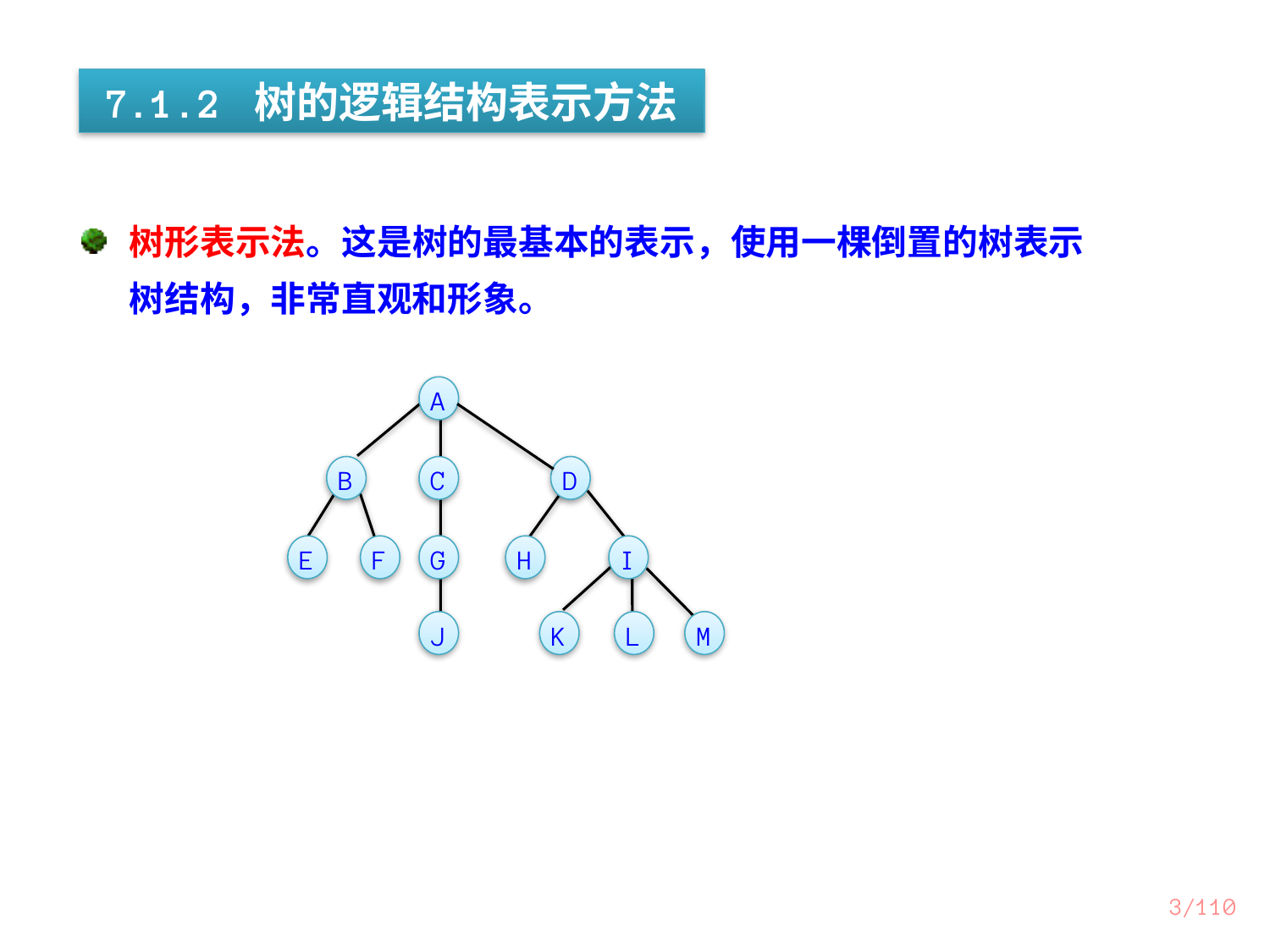

7.1.2 树的逻辑结构表示方法
树形表示法。这是树的最基本的表示，使用一棵倒置的树表示树结构，非常直观和形象。
A

B
C
D

G
E
F
H
I

J
K
L
M
3/110